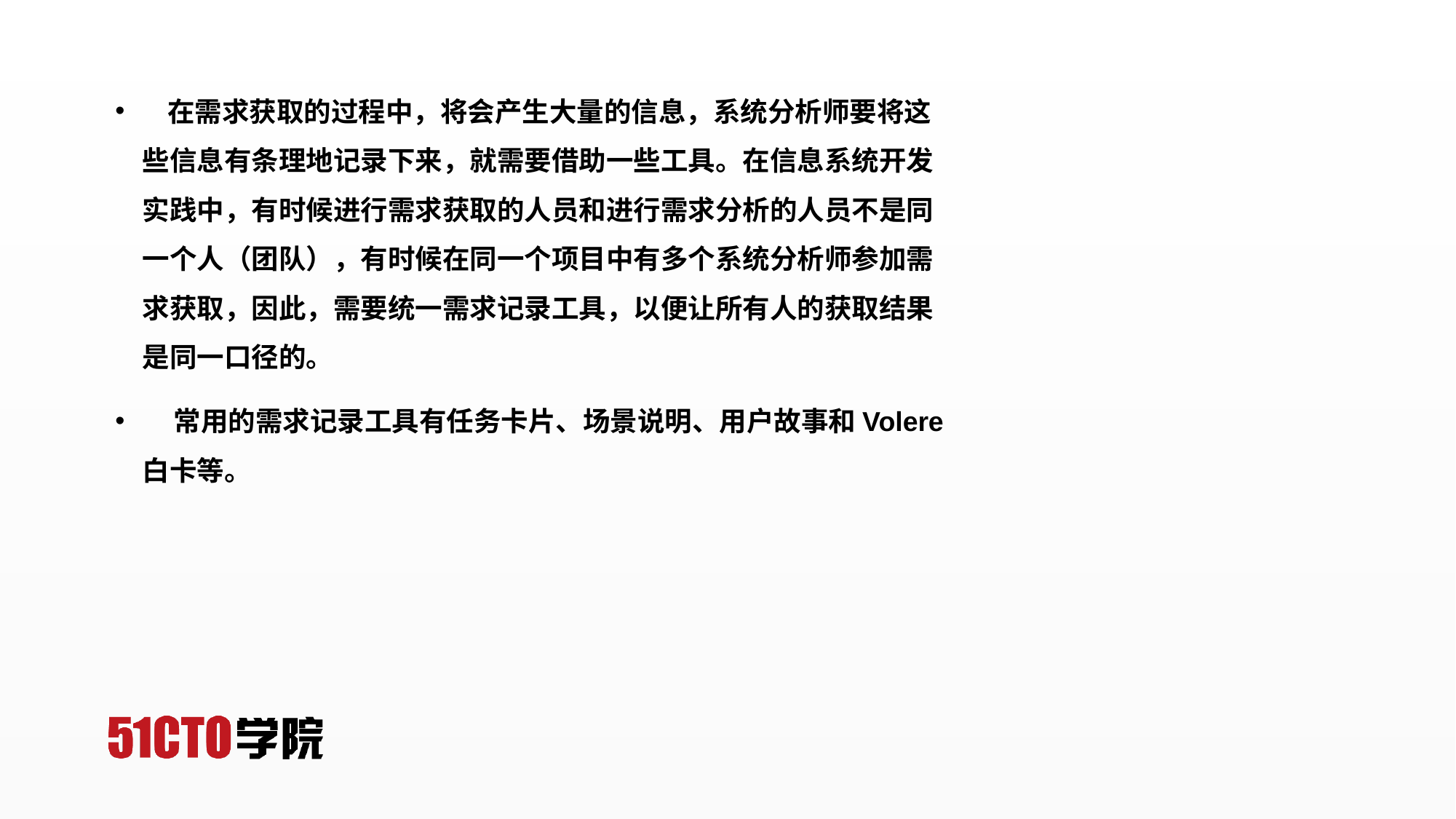

在需求获取的过程中，将会产生大量的信息，系统分析师要将这些信息有条理地记录下来，就需要借助一些工具。在信息系统开发实践中，有时候进行需求获取的人员和进行需求分析的人员不是同一个人（团队），有时候在同一个项目中有多个系统分析师参加需求获取，因此，需要统一需求记录工具，以便让所有人的获取结果是同一口径的。
    常用的需求记录工具有任务卡片、场景说明、用户故事和Volere白卡等。